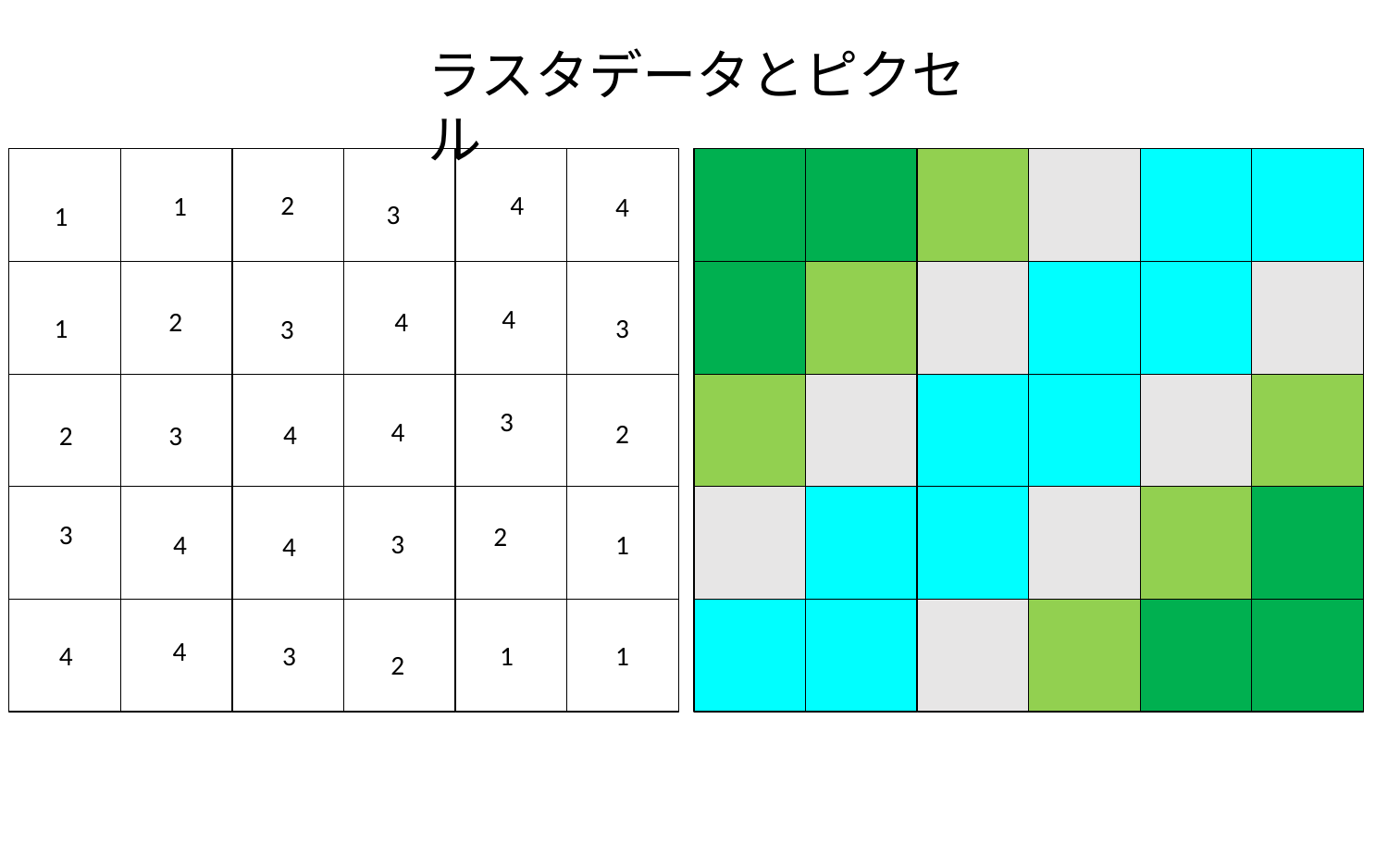

ラスタデータとピクセル

2
4
1
4
3
1
4
2
4
1
3
3
3
4
2
4
2
3
3
2
3
4
1
4
4
4
3
1
1
2